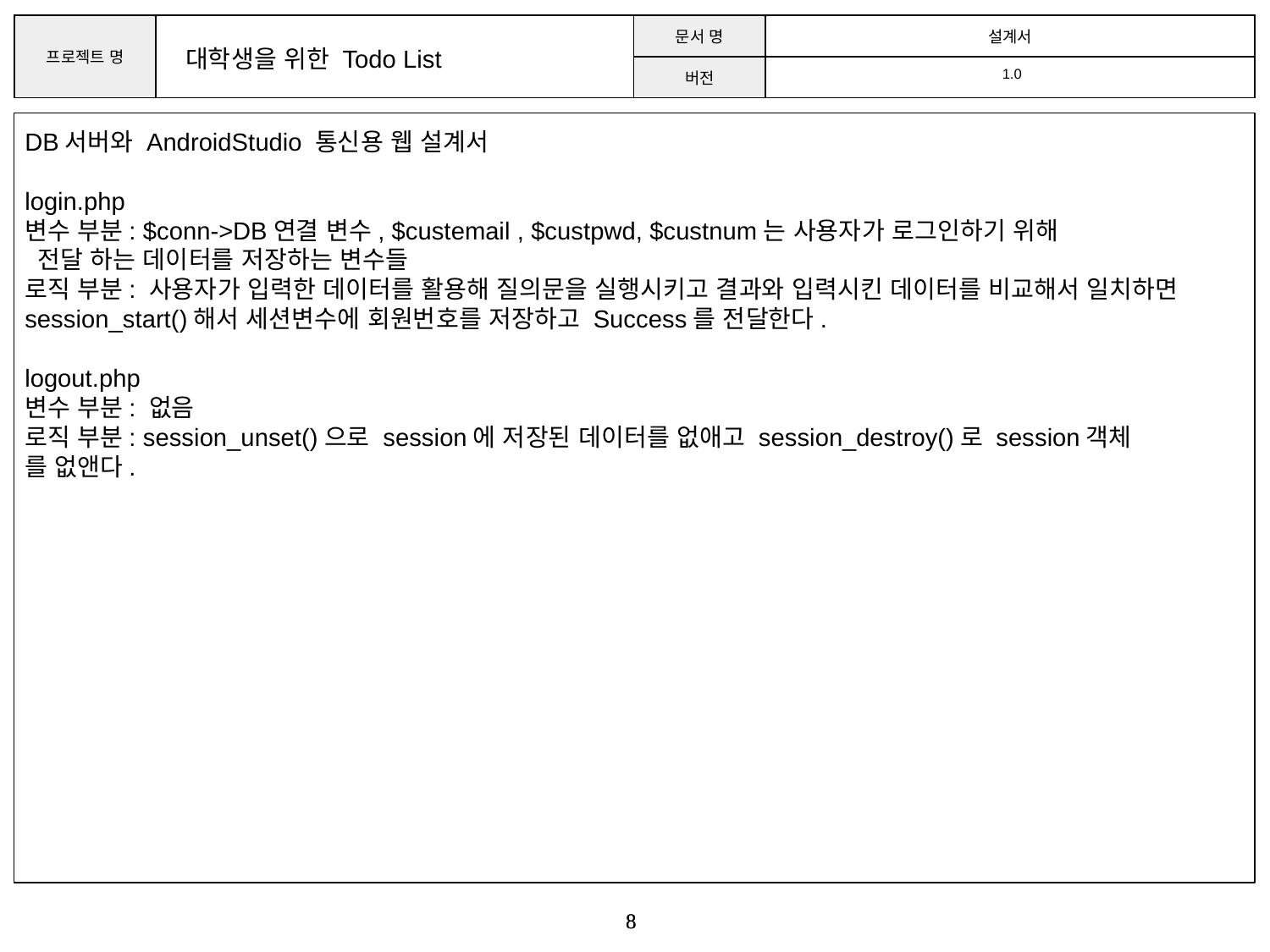

대학생을 위한 Todo List
1.0
DB서버와 AndroidStudio 통신용 웹 설계서

login.php
변수 부분: $conn->DB연결 변수, $custemail , $custpwd, $custnum는 사용자가 로그인하기 위해
 전달 하는 데이터를 저장하는 변수들
로직 부분: 사용자가 입력한 데이터를 활용해 질의문을 실행시키고 결과와 입력시킨 데이터를 비교해서 일치하면 session_start()해서 세션변수에 회원번호를 저장하고 Success를 전달한다.

logout.php
변수 부분: 없음
로직 부분: session_unset()으로 session에 저장된 데이터를 없애고 session_destroy()로 session객체
를 없앤다.